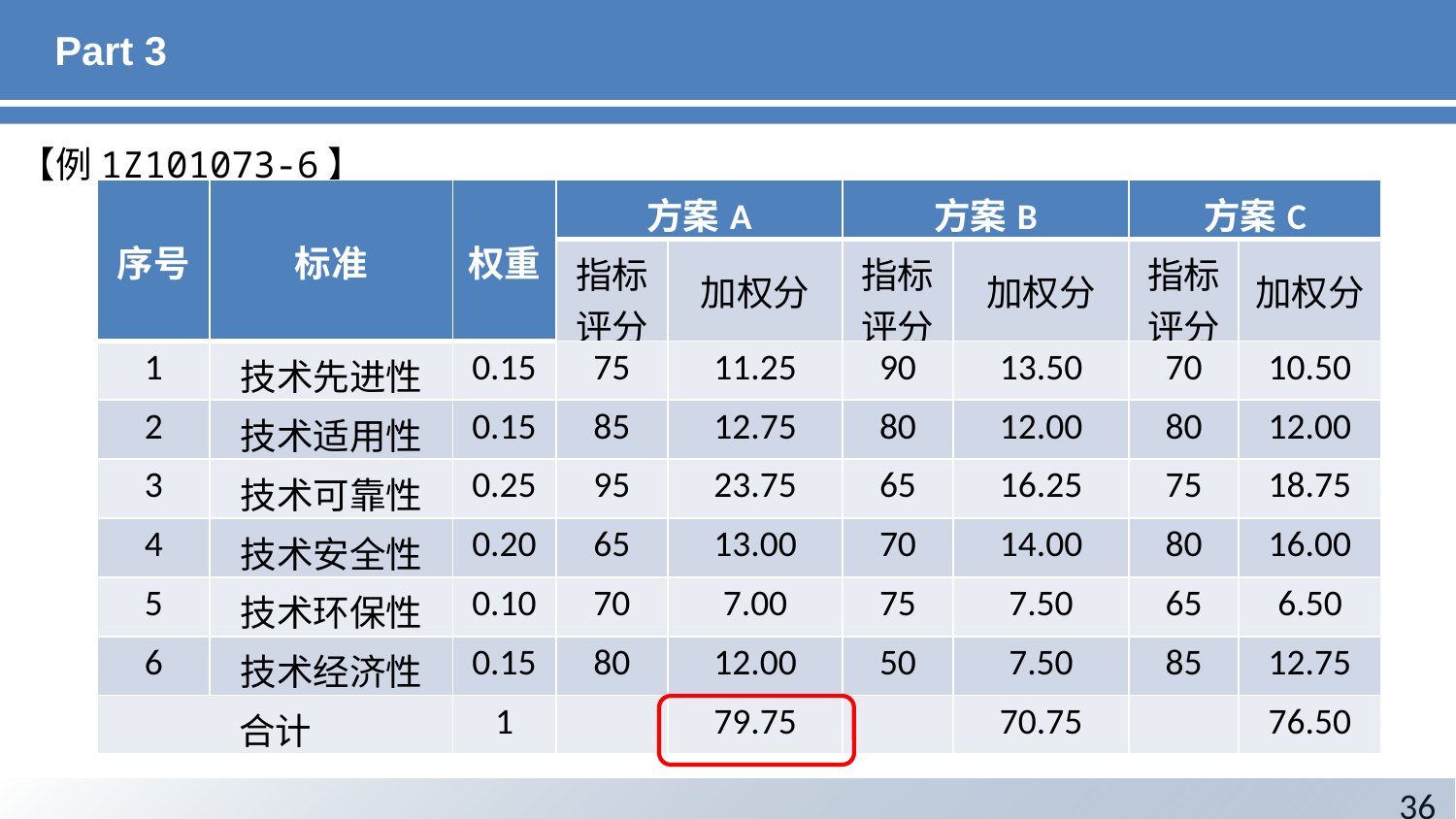

# Part 3

【例1Z101073-6】
| 序号 | 标准 | 权重 | 方案A |  | 方案B |  | 方案C |  |
| --- | --- | --- | --- | --- | --- | --- | --- | --- |
|  |  |  | 指标评分 | 加权分 | 指标评分 | 加权分 | 指标评分 | 加权分 |
| 1 | 技术先进性 | 0.15 | 75 | 11.25 | 90 | 13.50 | 70 | 10.50 |
| 2 | 技术适用性 | 0.15 | 85 | 12.75 | 80 | 12.00 | 80 | 12.00 |
| 3 | 技术可靠性 | 0.25 | 95 | 23.75 | 65 | 16.25 | 75 | 18.75 |
| 4 | 技术安全性 | 0.20 | 65 | 13.00 | 70 | 14.00 | 80 | 16.00 |
| 5 | 技术环保性 | 0.10 | 70 | 7.00 | 75 | 7.50 | 65 | 6.50 |
| 6 | 技术经济性 | 0.15 | 80 | 12.00 | 50 | 7.50 | 85 | 12.75 |
| 合计 |  | 1 |  | 79.75 |  | 70.75 |  | 76.50 |

36